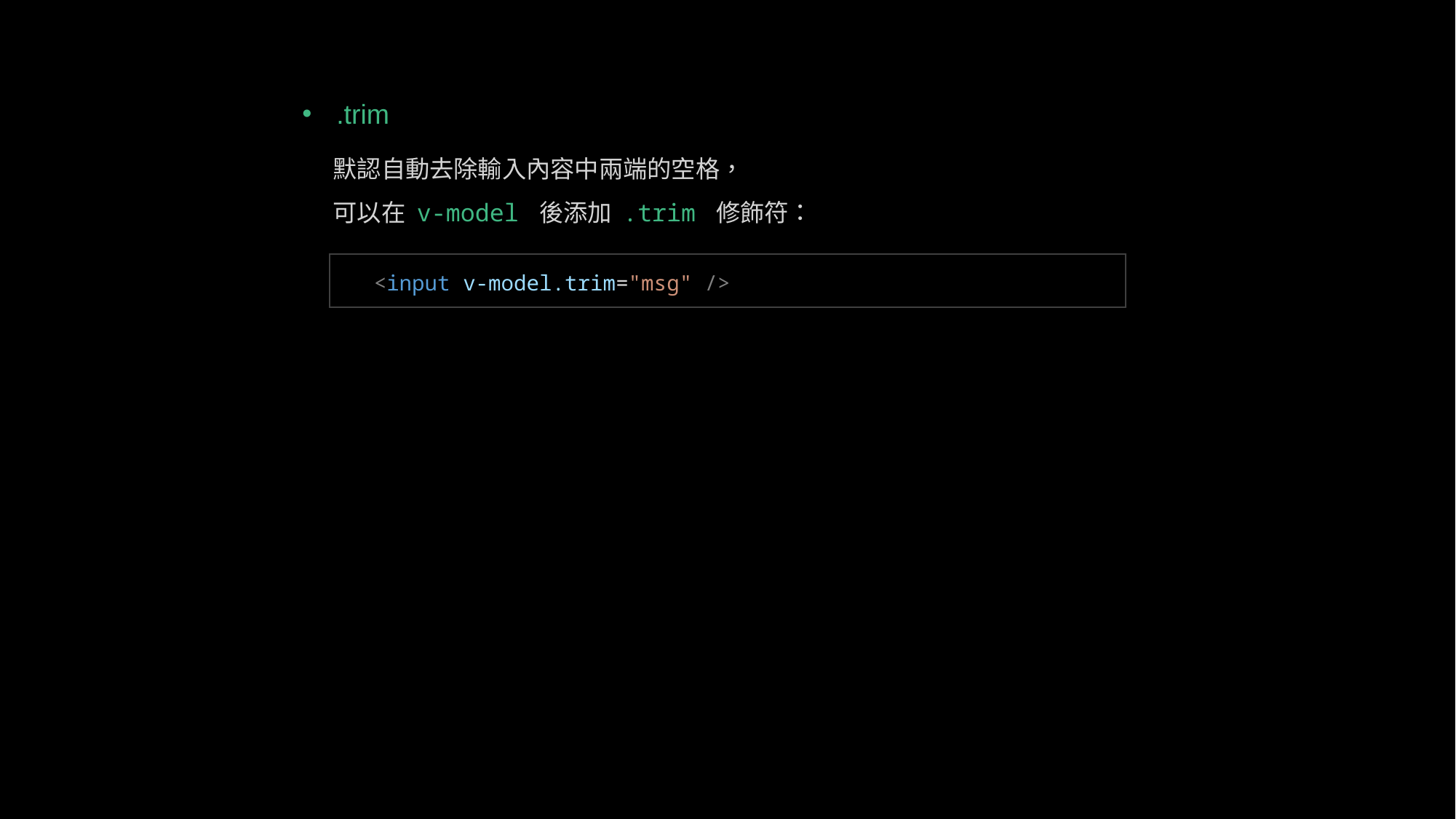

.trim
默認自動去除輸入內容中兩端的空格，
可以在 v-model 後添加 .trim 修飾符：

<input v-model.trim="msg" />